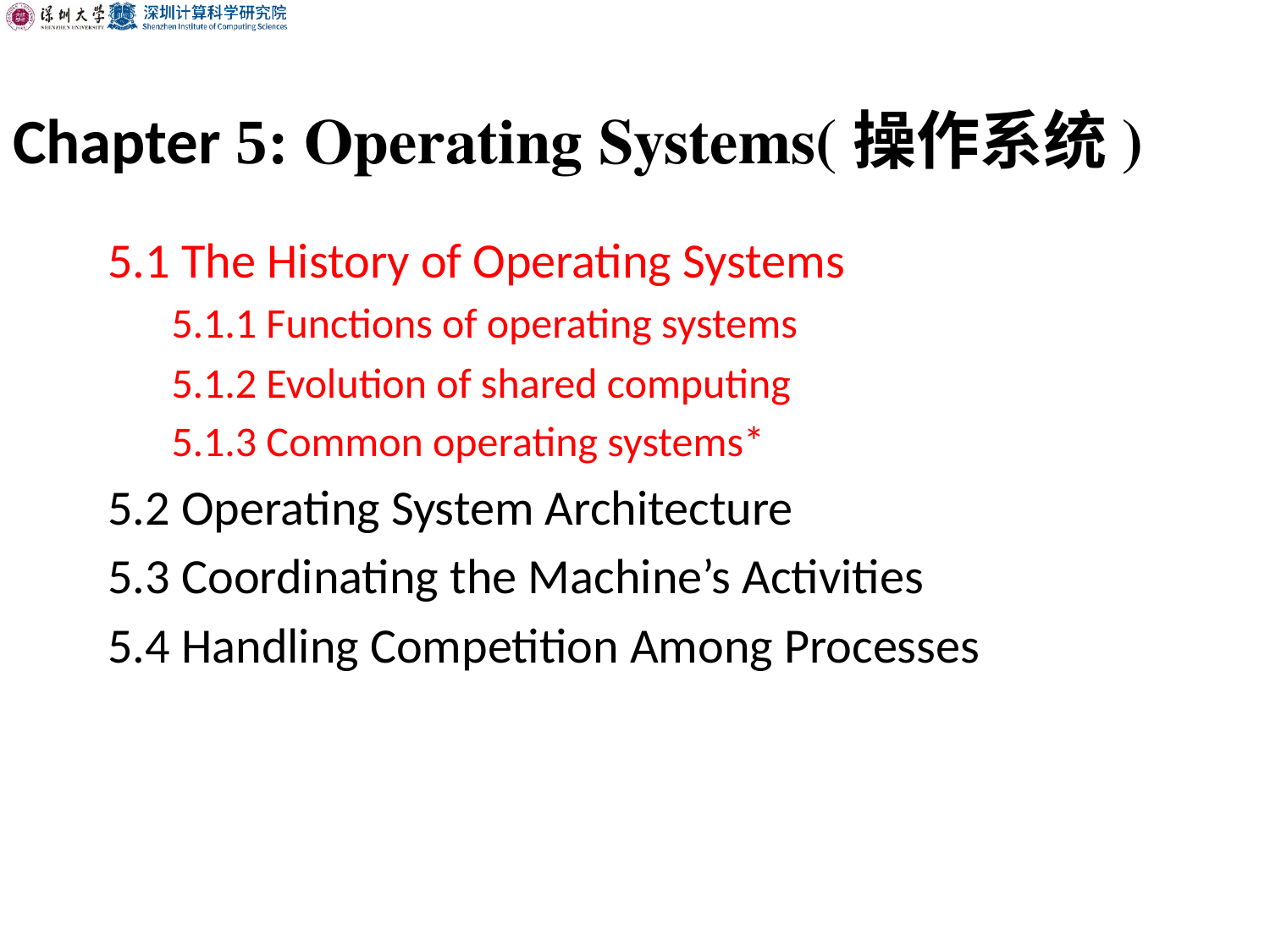

# Chapter 5: Operating Systems(操作系统)
5.1 The History of Operating Systems
5.1.1 Functions of operating systems
5.1.2 Evolution of shared computing
5.1.3 Common operating systems*
5.2 Operating System Architecture
5.3 Coordinating the Machine’s Activities
5.4 Handling Competition Among Processes